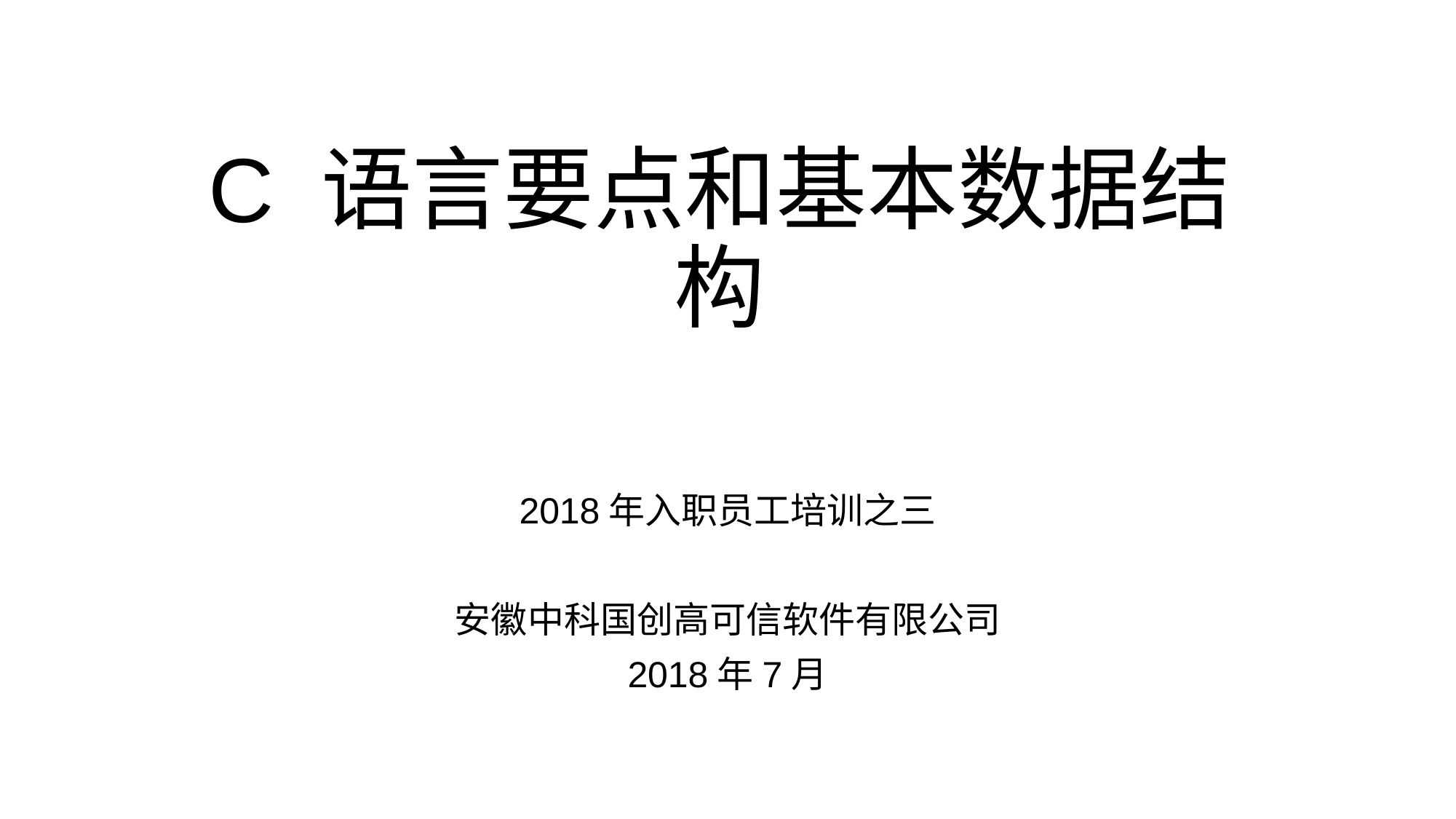

# C 语言要点和基本数据结构
2018年入职员工培训之三

安徽中科国创高可信软件有限公司
2018年7月